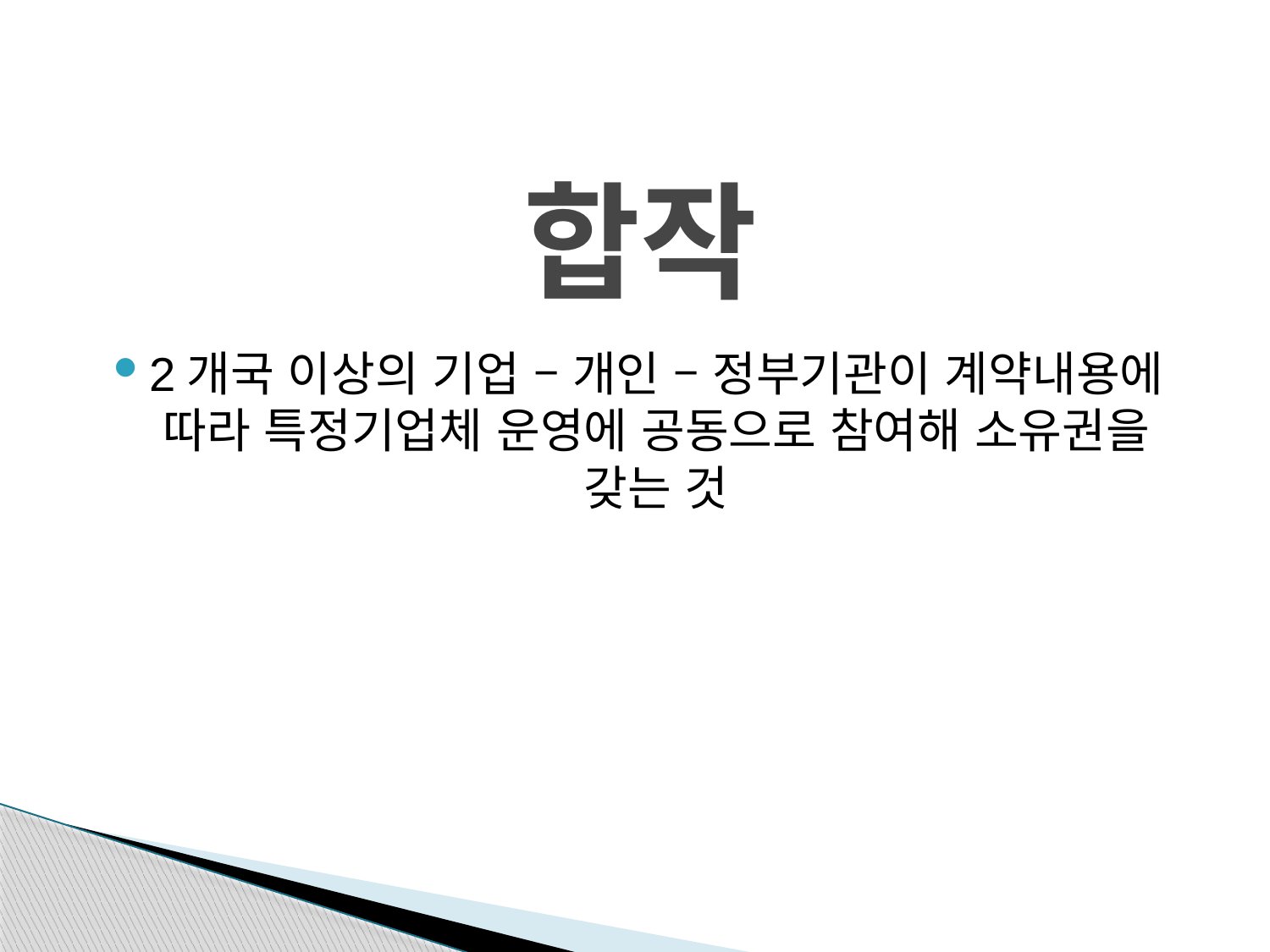

# 합작
2개국 이상의 기업 – 개인 – 정부기관이 계약내용에 따라 특정기업체 운영에 공동으로 참여해 소유권을 갖는 것